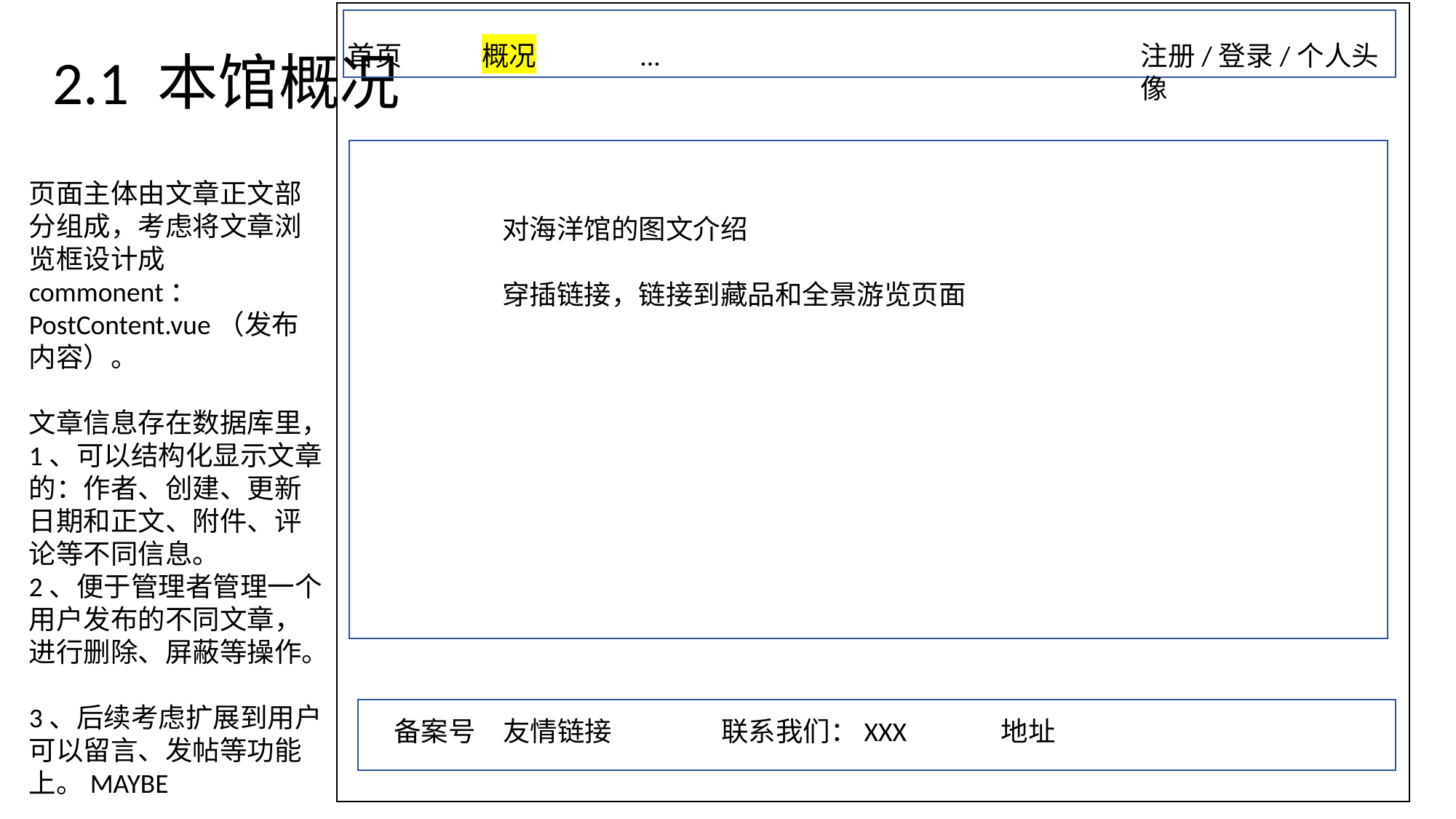

首页
概况
...
注册/登录/个人头像
2.1 本馆概况

页面主体由文章正文部分组成，考虑将文章浏览框设计成commonent：
PostContent.vue（发布内容）。

文章信息存在数据库里，1、可以结构化显示文章的：作者、创建、更新日期和正文、附件、评论等不同信息。
2、便于管理者管理一个用户发布的不同文章，进行删除、屏蔽等操作。

3、后续考虑扩展到用户可以留言、发帖等功能上。MAYBE
对海洋馆的图文介绍

穿插链接，链接到藏品和全景游览页面

备案号	友情链接	联系我们：XXX
地址